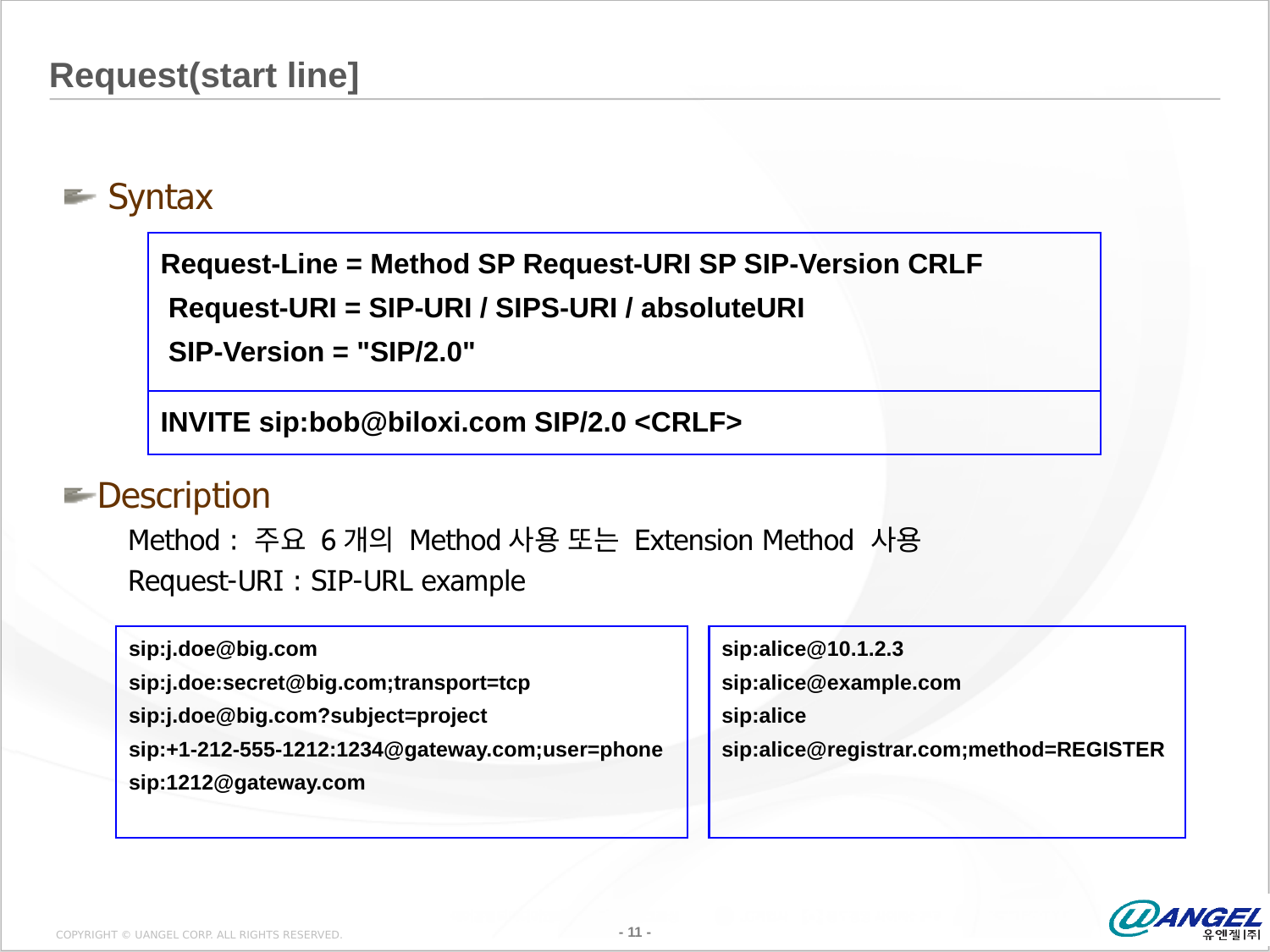

# Request(start line]
 Syntax

Description
Method : 주요 6개의 Method사용 또는 Extension Method 사용
Request-URI : SIP-URL example
Request-Line = Method SP Request-URI SP SIP-Version CRLF
 Request-URI = SIP-URI / SIPS-URI / absoluteURI
 SIP-Version = "SIP/2.0"

INVITE sip:bob@biloxi.com SIP/2.0 <CRLF>
sip:j.doe@big.com
sip:j.doe:secret@big.com;transport=tcp
sip:j.doe@big.com?subject=project
sip:+1-212-555-1212:1234@gateway.com;user=phone
sip:1212@gateway.com

sip:alice@10.1.2.3
sip:alice@example.com
sip:alice
sip:alice@registrar.com;method=REGISTER